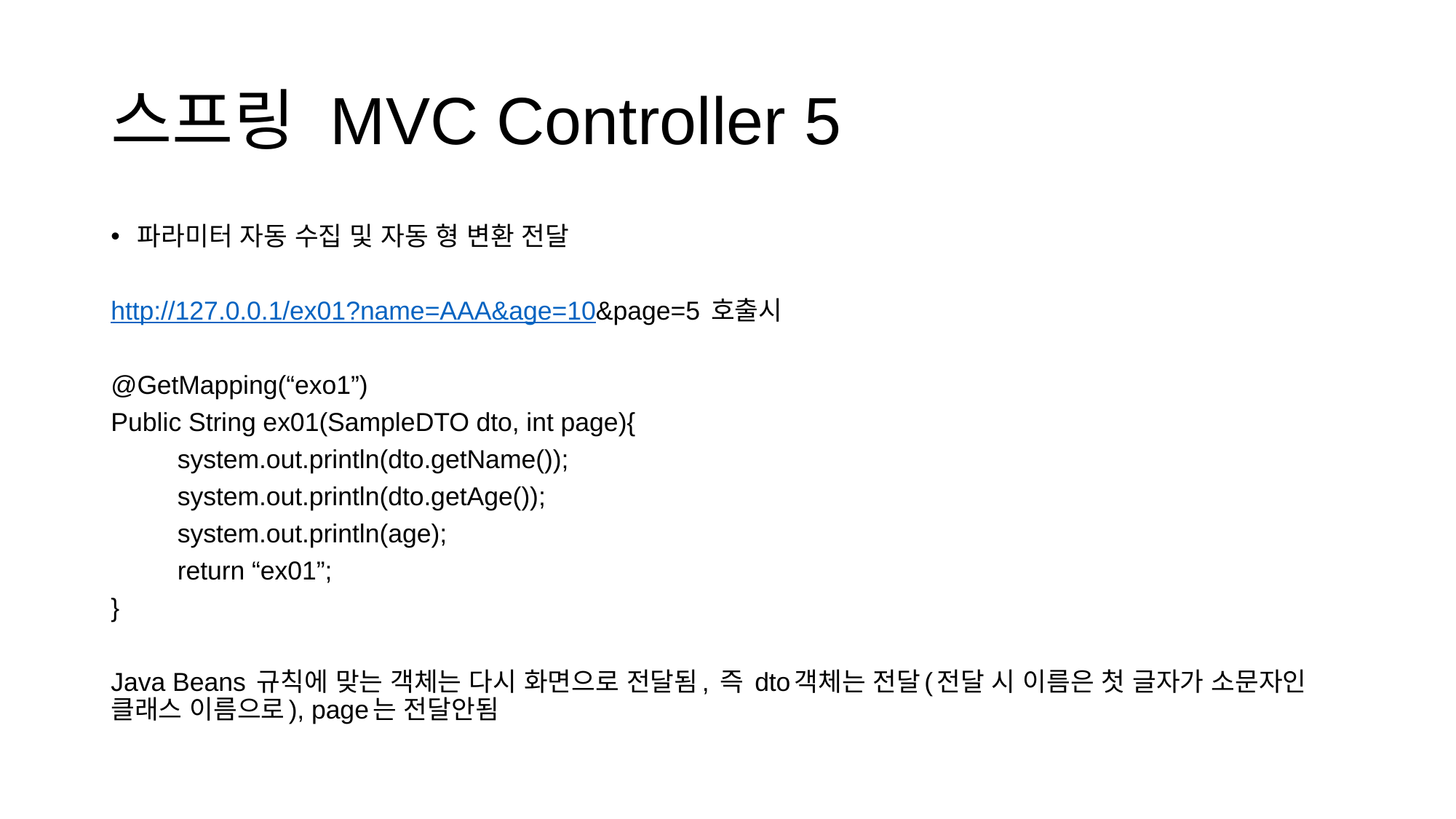

# 스프링 MVC Controller 5
파라미터 자동 수집 및 자동 형 변환 전달

http://127.0.0.1/ex01?name=AAA&age=10&page=5 호출시

@GetMapping(“exo1”)
Public String ex01(SampleDTO dto, int page){
	system.out.println(dto.getName());
	system.out.println(dto.getAge());
	system.out.println(age);
	return “ex01”;
}

Java Beans 규칙에 맞는 객체는 다시 화면으로 전달됨, 즉 dto객체는 전달(전달 시 이름은 첫 글자가 소문자인 클래스 이름으로), page는 전달안됨